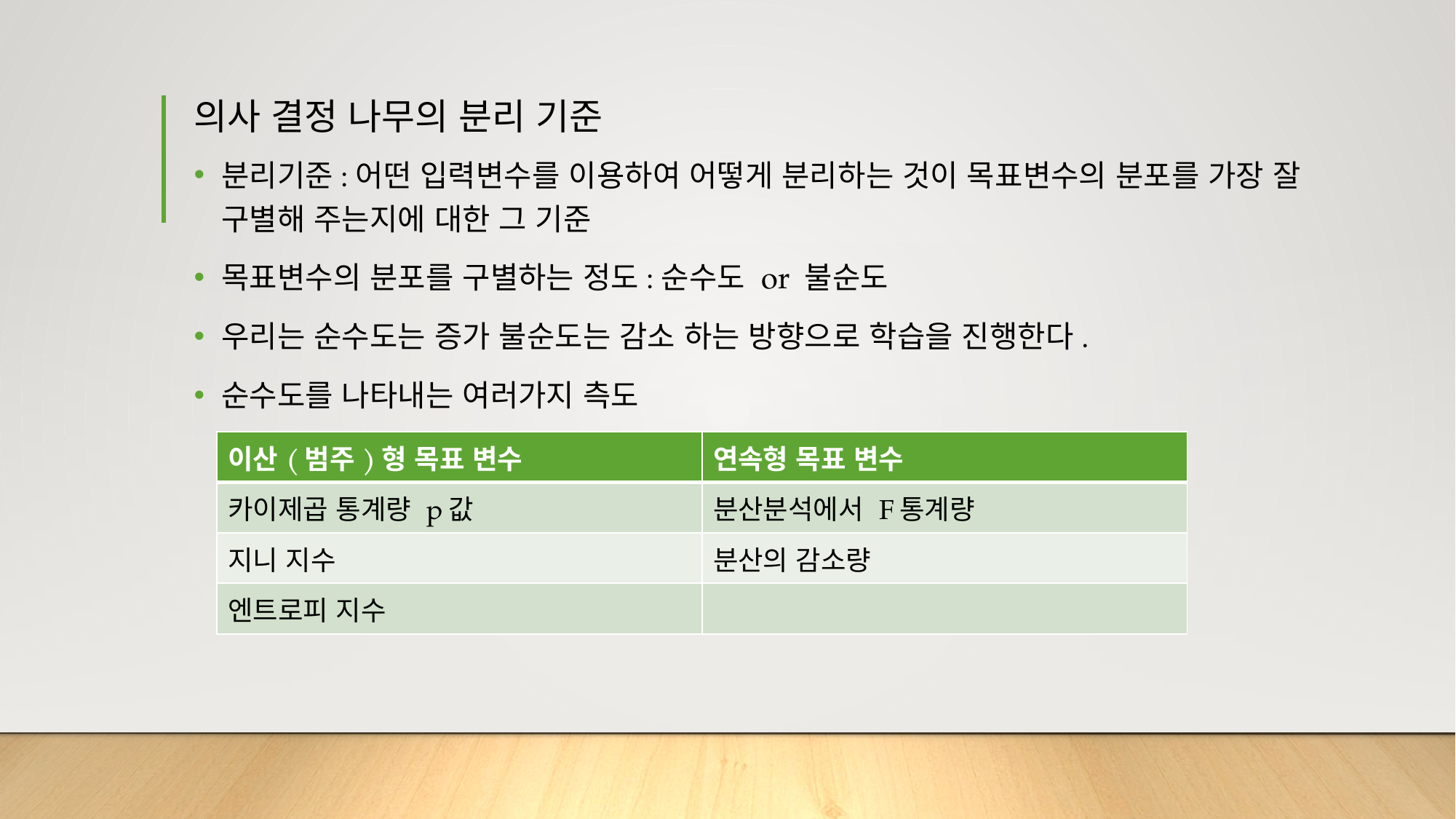

# 의사 결정 나무의 분리 기준
분리기준:어떤 입력변수를 이용하여 어떻게 분리하는 것이 목표변수의 분포를 가장 잘 구별해 주는지에 대한 그 기준
목표변수의 분포를 구별하는 정도:순수도 or 불순도
우리는 순수도는 증가 불순도는 감소 하는 방향으로 학습을 진행한다.
순수도를 나타내는 여러가지 측도

| 이산(범주)형 목표 변수 | 연속형 목표 변수 |
| --- | --- |
| 카이제곱 통계량 p값 | 분산분석에서 F통계량 |
| 지니 지수 | 분산의 감소량 |
| 엔트로피 지수 |  |